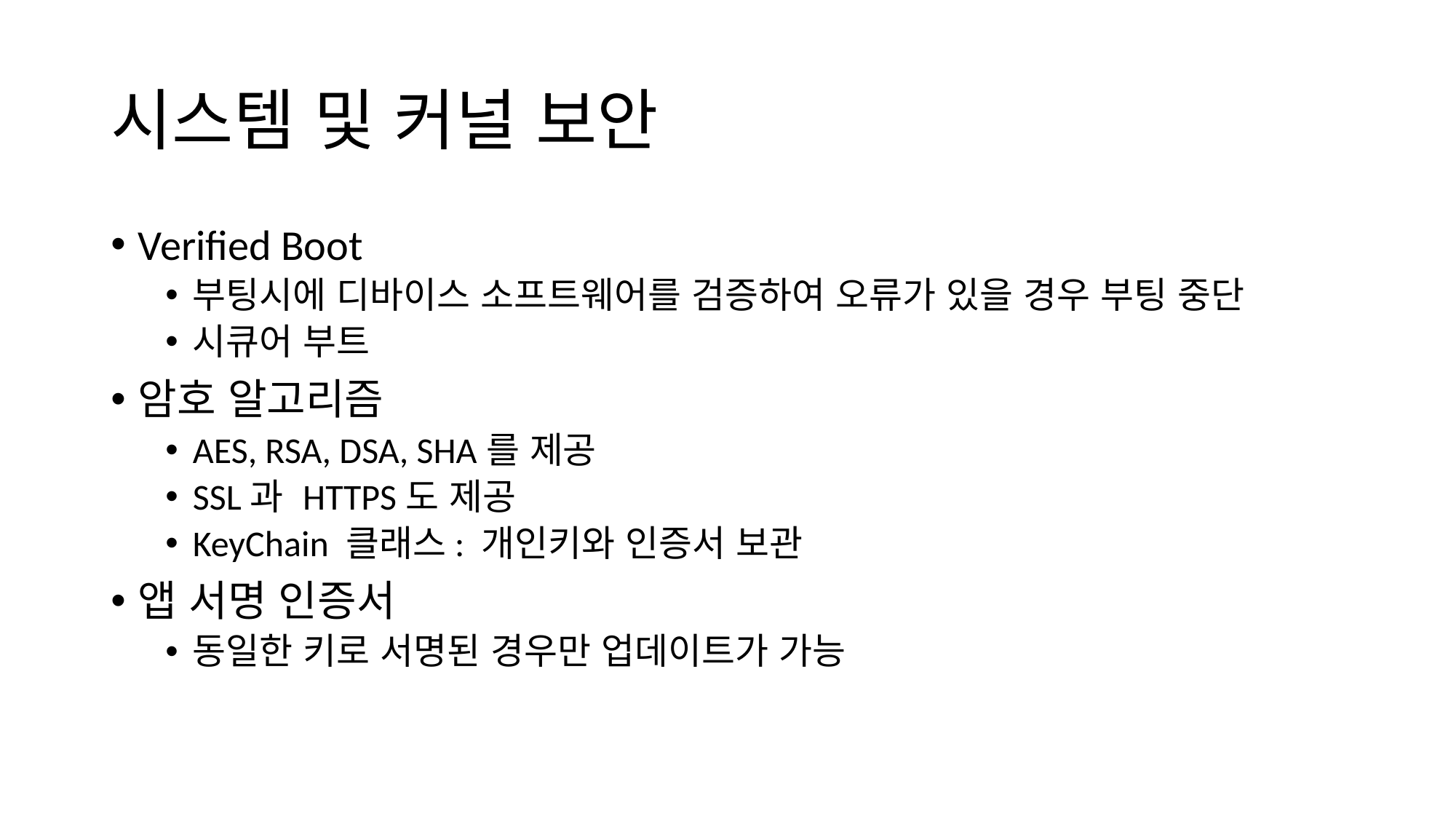

# 시스템 및 커널 보안
Verified Boot
부팅시에 디바이스 소프트웨어를 검증하여 오류가 있을 경우 부팅 중단
시큐어 부트
암호 알고리즘
AES, RSA, DSA, SHA를 제공
SSL과 HTTPS도 제공
KeyChain 클래스: 개인키와 인증서 보관
앱 서명 인증서
동일한 키로 서명된 경우만 업데이트가 가능